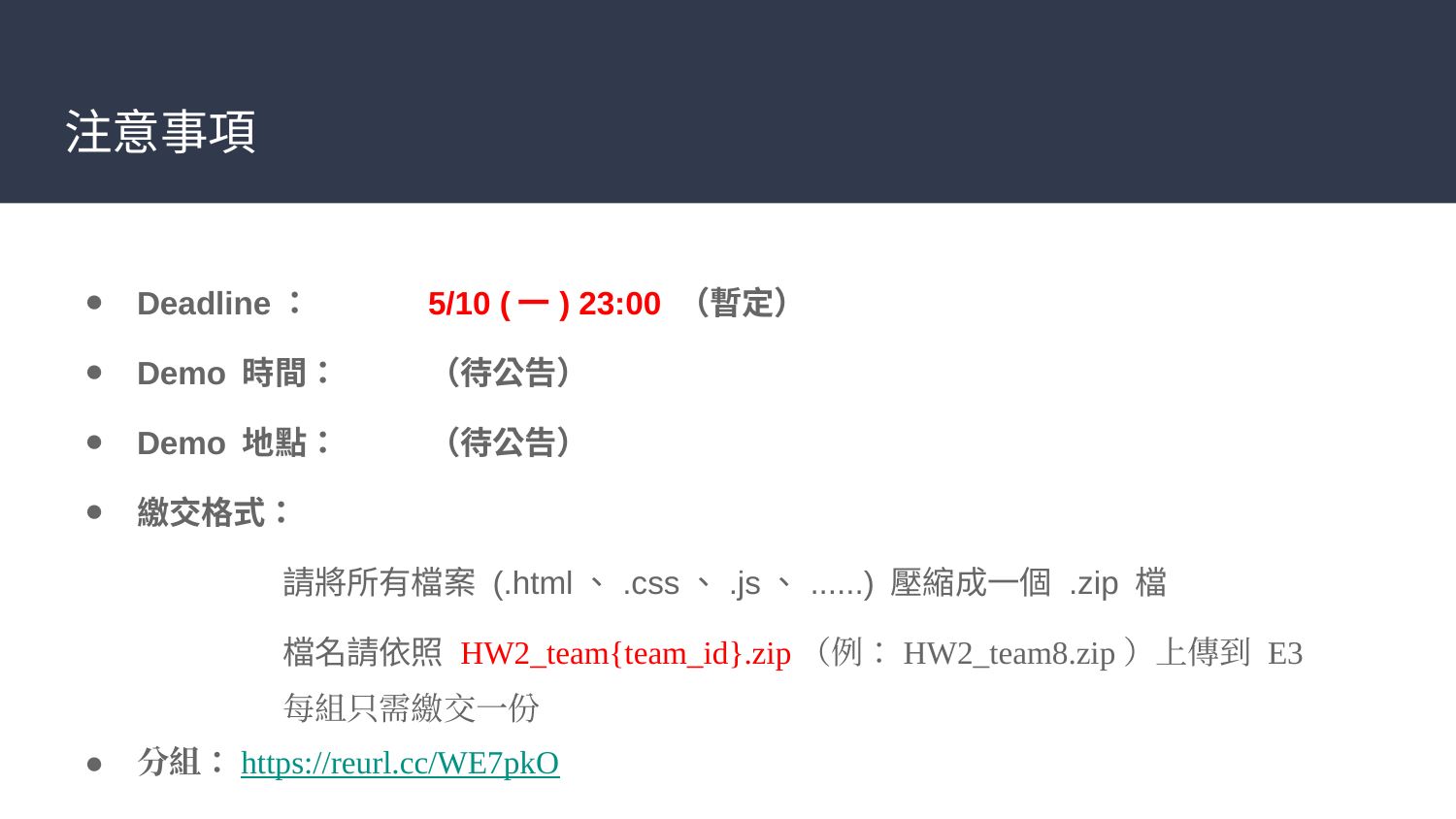

# 注意事項
Deadline：	5/10 (一) 23:00 （暫定）
Demo 時間：	（待公告）
Demo 地點：	（待公告）
繳交格式：
	請將所有檔案 (.html、.css、.js、......) 壓縮成一個 .zip 檔
	檔名請依照 HW2_team{team_id}.zip（例：HW2_team8.zip）上傳到 E3
	每組只需繳交一份
分組：https://reurl.cc/WE7pkO